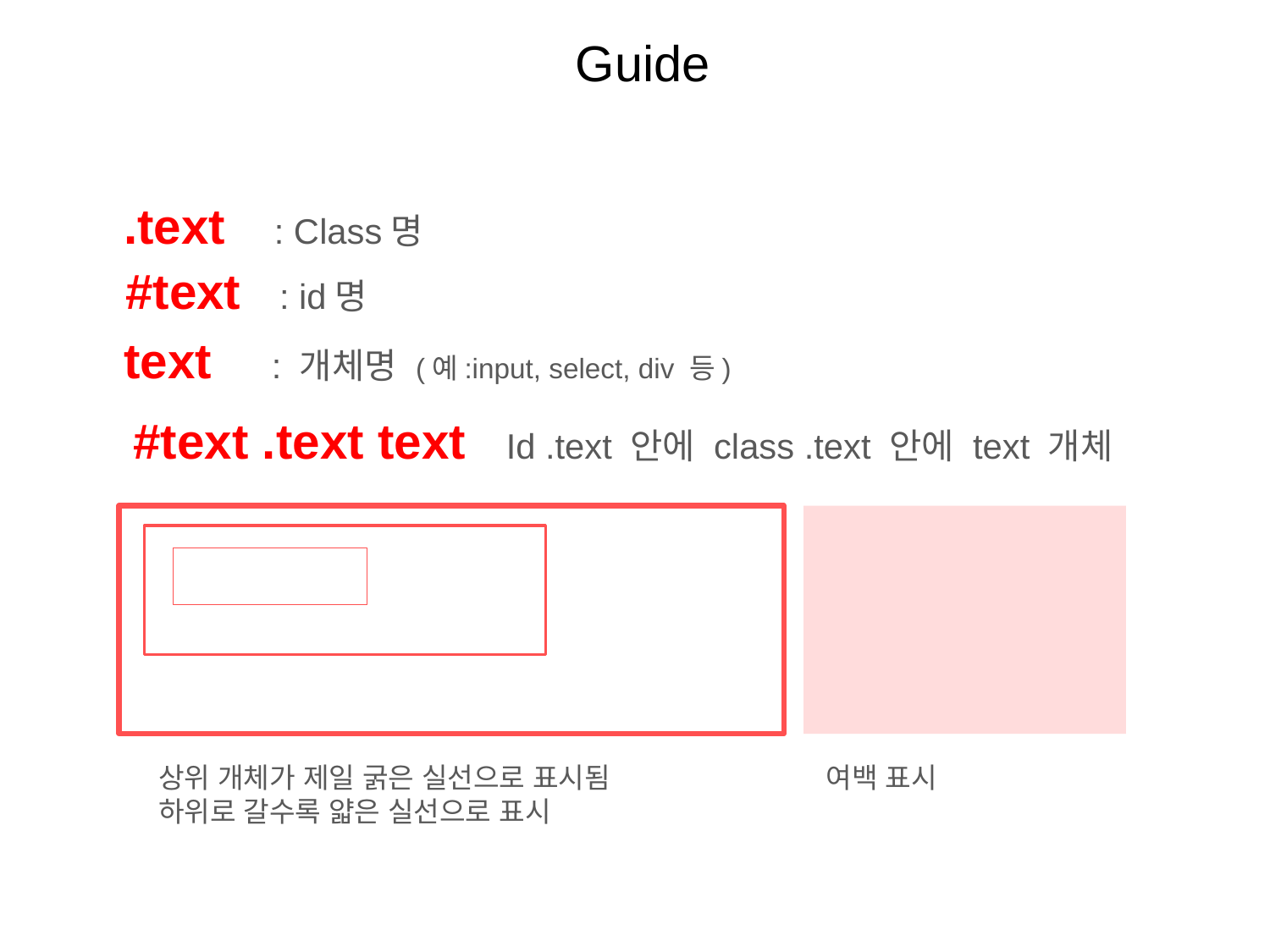

# Guide
.text
: Class명
#text
: id명
text
: 개체명 (예:input, select, div 등)
#text .text text
Id .text 안에 class .text 안에 text 개체

상위 개체가 제일 굵은 실선으로 표시됨
하위로 갈수록 얇은 실선으로 표시
여백 표시